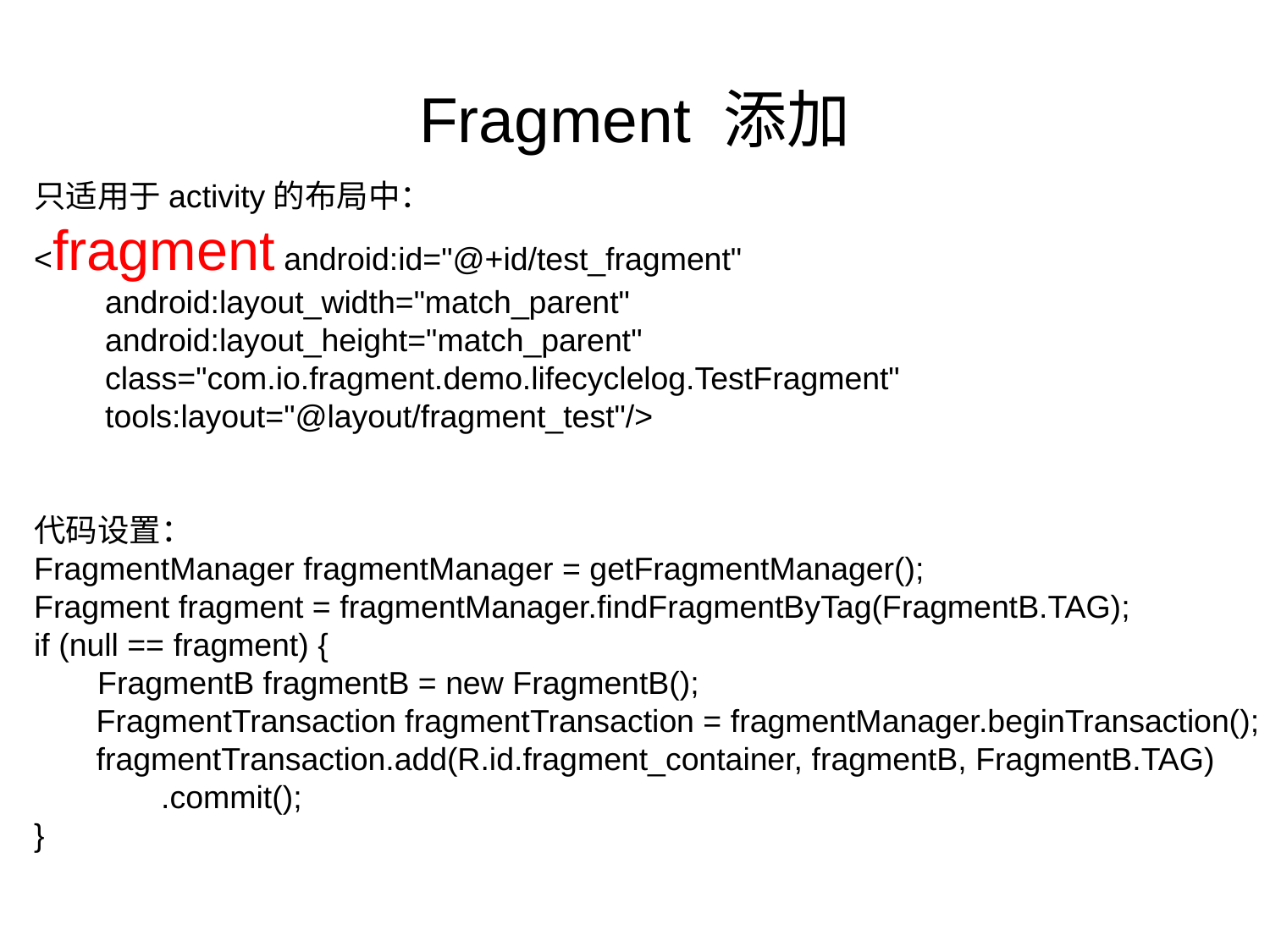

Fragment 添加
只适用于activity的布局中：
<fragment android:id="@+id/test_fragment"
        android:layout_width="match_parent"
        android:layout_height="match_parent"
        class="com.io.fragment.demo.lifecyclelog.TestFragment"
        tools:layout="@layout/fragment_test"/>

代码设置：
FragmentManager fragmentManager = getFragmentManager();
Fragment fragment = fragmentManager.findFragmentByTag(FragmentB.TAG);
if (null == fragment) {
FragmentB fragmentB = new FragmentB();
       FragmentTransaction fragmentTransaction = fragmentManager.beginTransaction();
       fragmentTransaction.add(R.id.fragment_container, fragmentB, FragmentB.TAG)
	.commit();
}